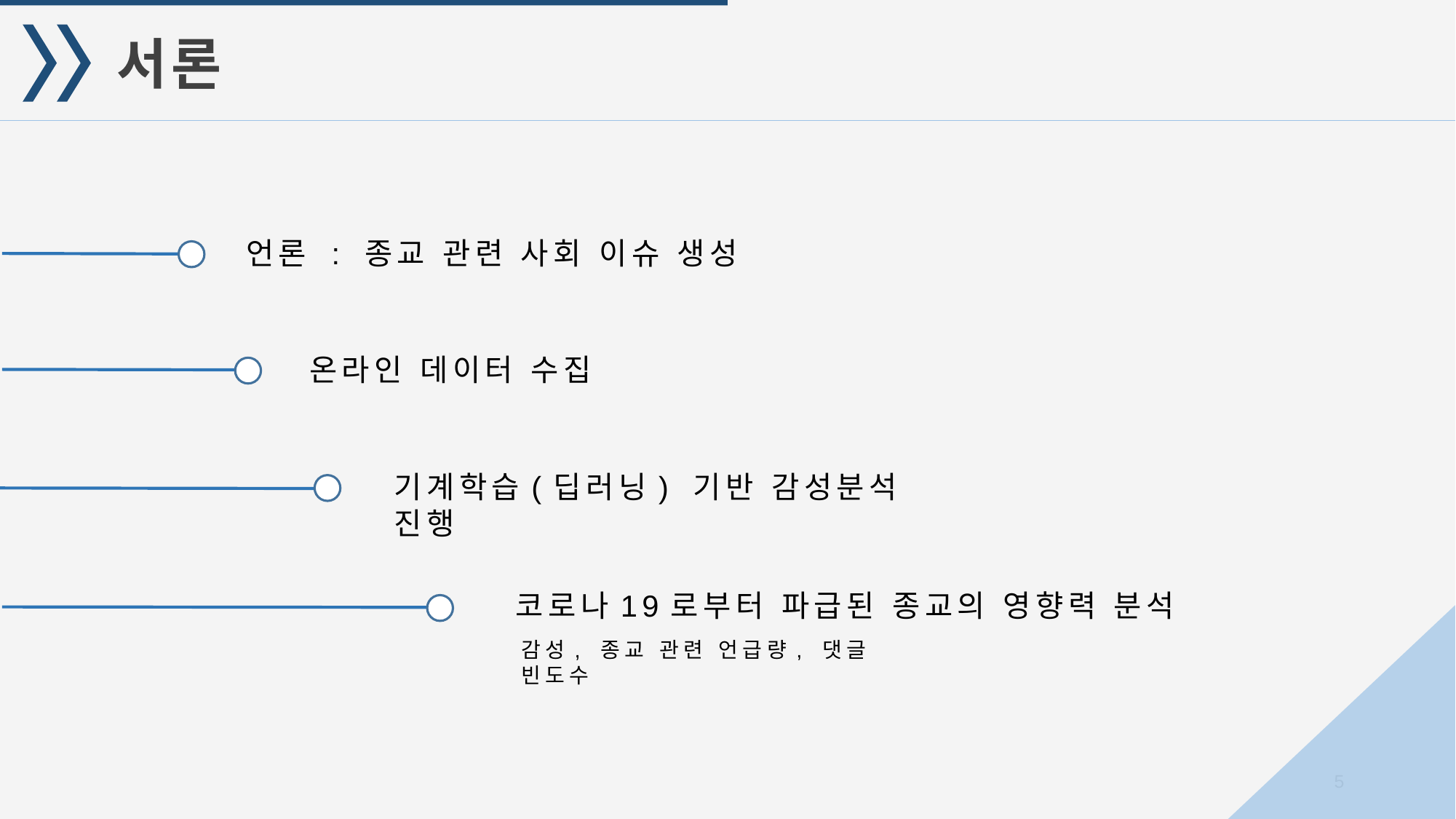

서론

언론 : 종교 관련 사회 이슈 생성

온라인 데이터 수집

기계학습(딥러닝) 기반 감성분석 진행

코로나19로부터 파급된 종교의 영향력 분석

감성, 종교 관련 언급량, 댓글 빈도수

5